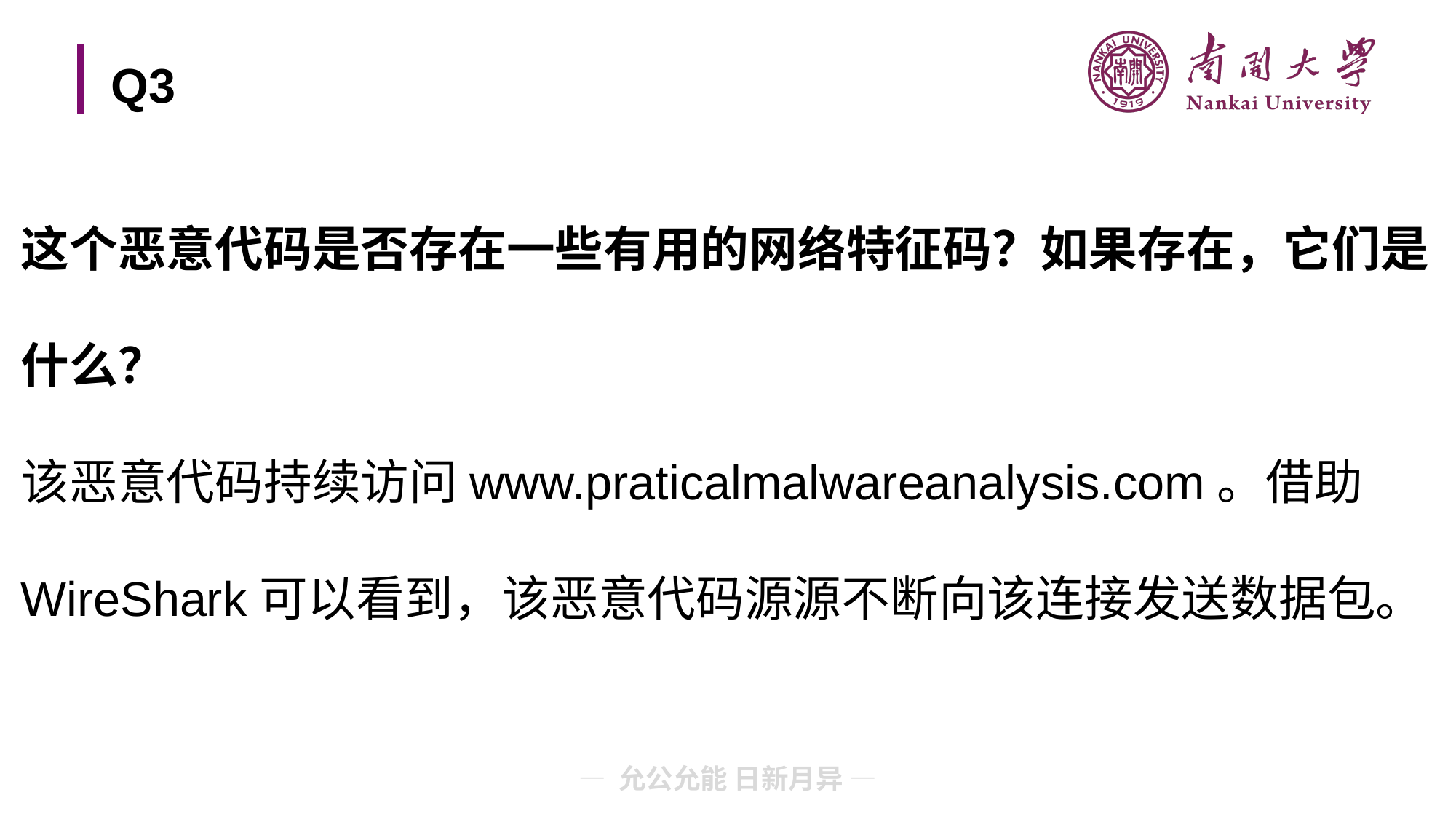

# Q3
这个恶意代码是否存在一些有用的网络特征码？如果存在，它们是什么？
该恶意代码持续访问www.praticalmalwareanalysis.com。借助WireShark可以看到，该恶意代码源源不断向该连接发送数据包。